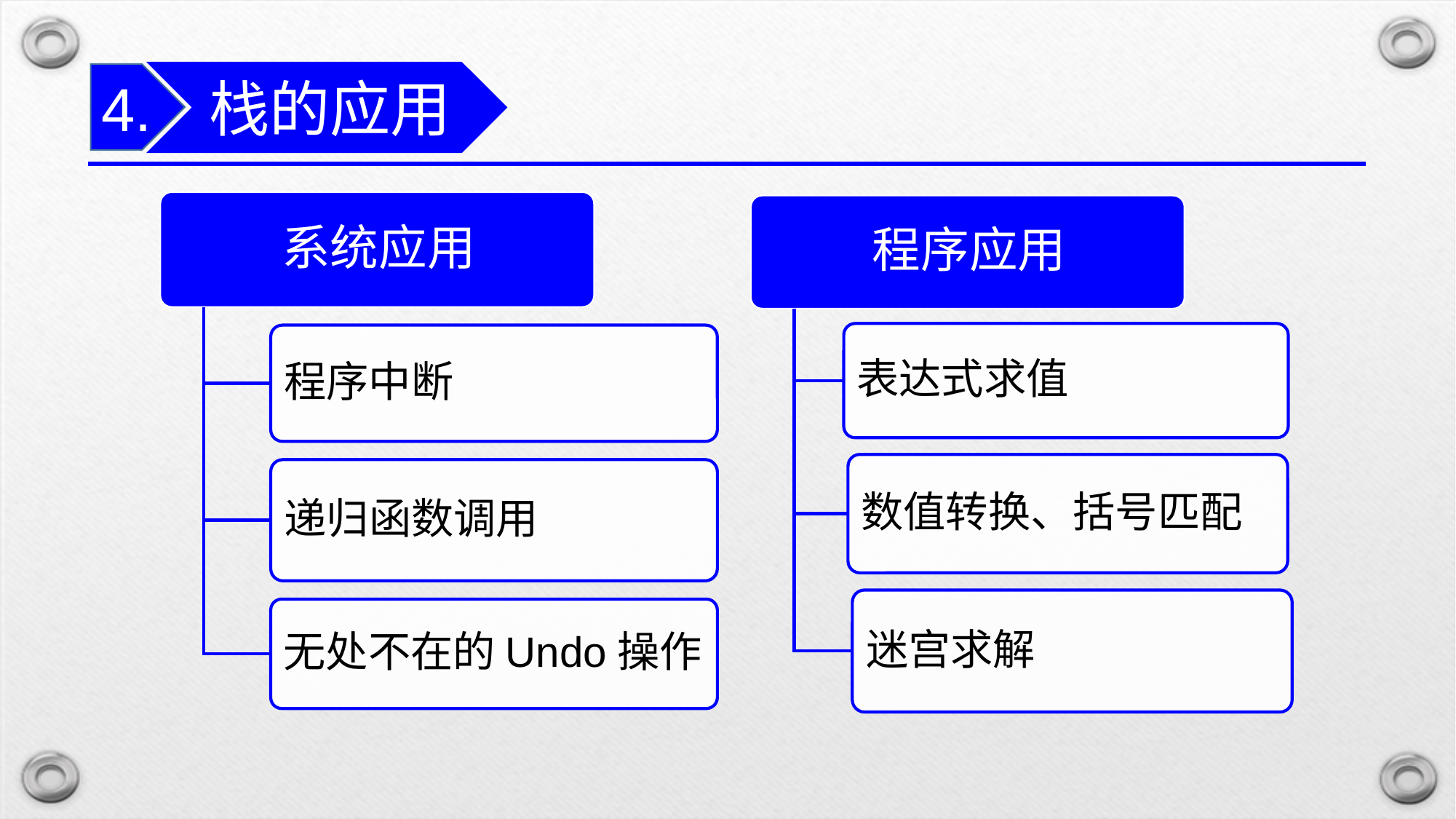

栈的应用

4.
系统应用
程序中断
递归函数调用
无处不在的Undo操作
程序应用
表达式求值
数值转换、括号匹配
迷宫求解